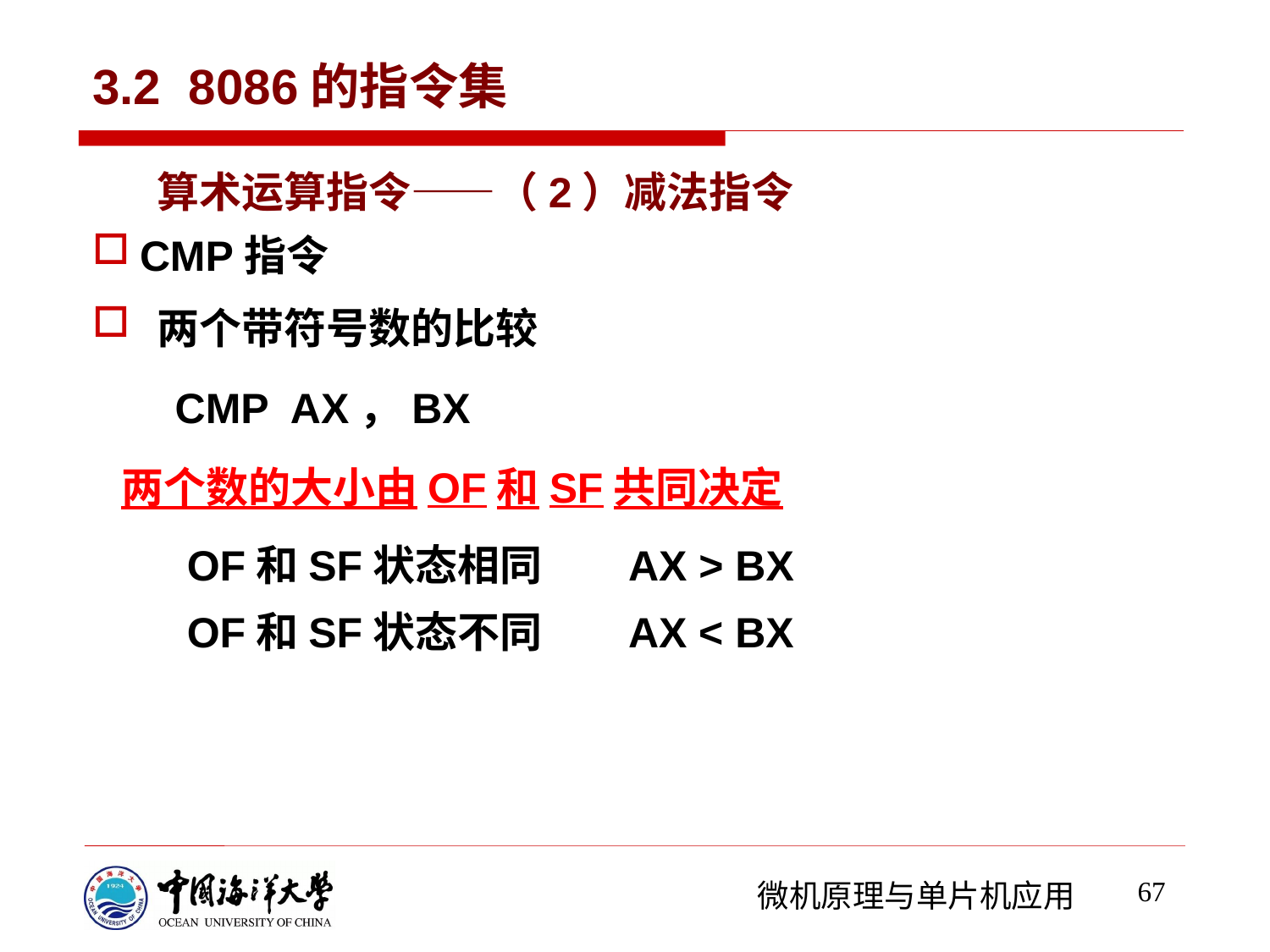

# 3.2  8086的指令集
算术运算指令——（2）减法指令
CMP指令
两个带符号数的比较
       CMP  AX，BX
  两个数的大小由OF和SF共同决定
        OF和SF状态相同        AX > BX
        OF和SF状态不同        AX < BX

67